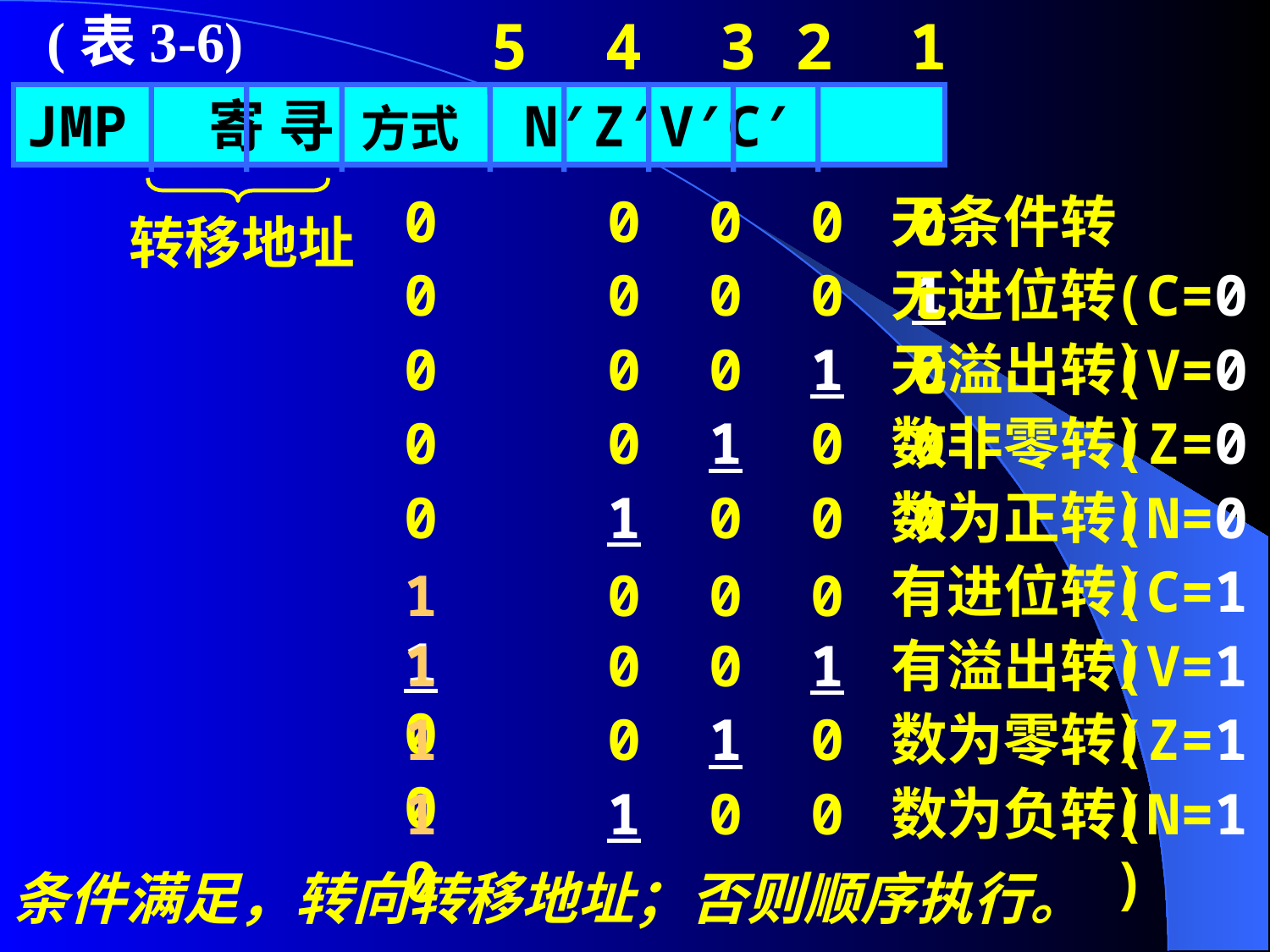

5  4  3 2  1  0
(表3-6)
JMP  寄 寻  方式    N′Z′V′C′

0     0  0  0  0
无条件转
转移地址
0     0  0  0  1
无进位转
(C=0)
0     0  0  1  0
无溢出转
(V=0)
0     0  1  0  0
数非零转
(Z=0)
0     1  0  0  0
数为正转
(N=0)
有进位转
(C=1)
1     0  0  0   1
1     0  0  1  0
有溢出转
(V=1)
1     0  1  0  0
数为零转
(Z=1)
1     1  0  0  0
数为负转
(N=1)
条件满足，转向转移地址；否则顺序执行。